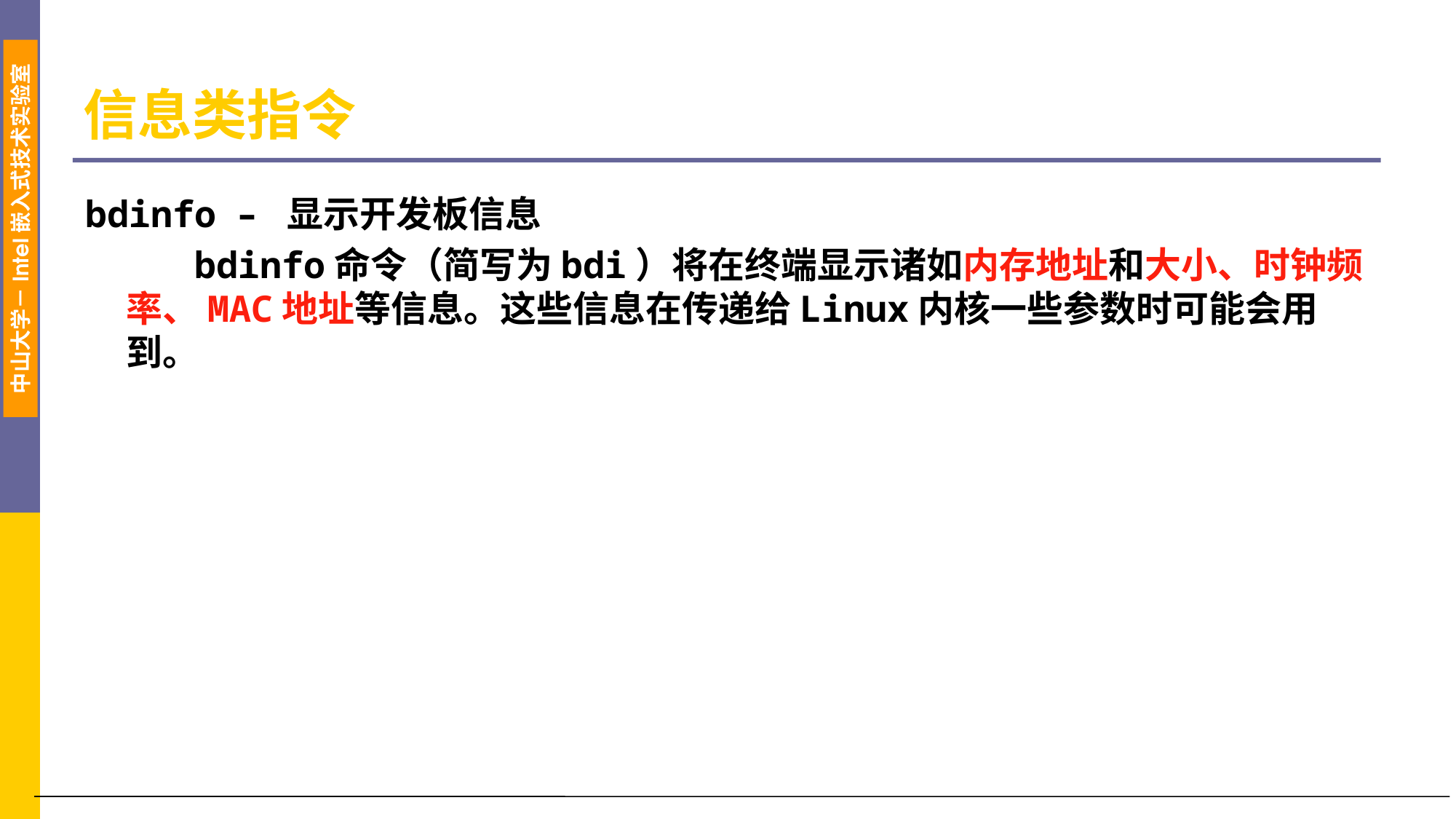

# 信息类指令
bdinfo – 显示开发板信息
     bdinfo命令（简写为bdi）将在终端显示诸如内存地址和大小、时钟频率、MAC地址等信息。这些信息在传递给Linux内核一些参数时可能会用到。